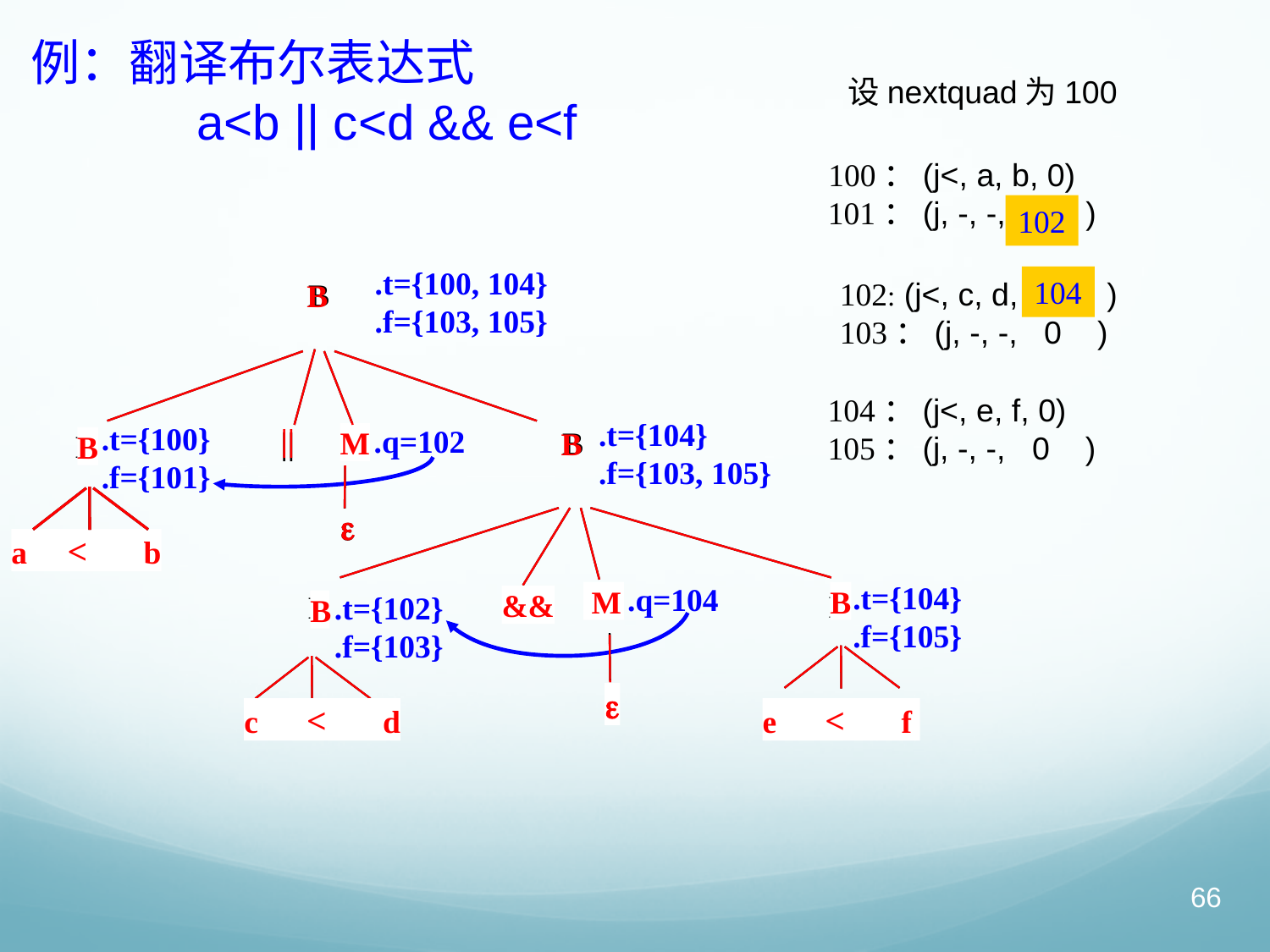

# 例：翻译布尔表达式 a<b || c<d && e<f
设nextquad为100
100：(j<, a, b, 0)
101：(j, -, -,   0    )
102
.t={100, 104}
.f={103, 105}
104
102: (j<, c, d,  0      )
103：(j, -, -,   0    )
B
B

104：(j<, e, f, 0)
105：(j, -, -,   0    )
.t={104}
.f={103, 105}
.t={100}
.f={101}
.q=102
||
||
M
M
B
B
B
B

ε

ε

a     <       b
a     <       b
.t={104}
.f={105}
.q=104
B
.t={102}
.f={103}
 M
&&
&&
M
B
B
B

ε

ε

e      <       f
c      <       d
e      <       f
c      <       d
66